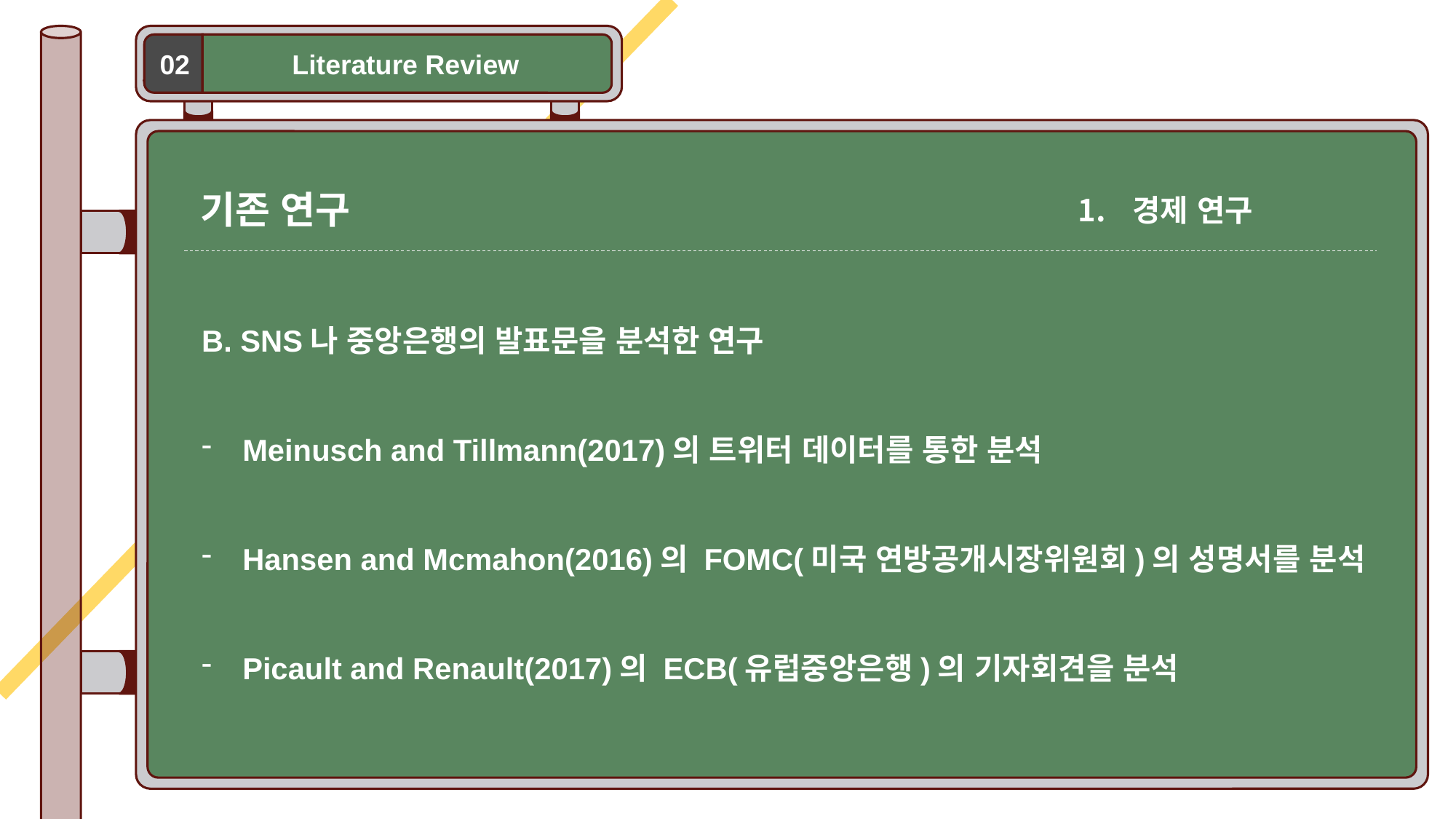

Literature Review

02
기존 연구
경제 연구
B. SNS나 중앙은행의 발표문을 분석한 연구

Meinusch and Tillmann(2017)의 트위터 데이터를 통한 분석

Hansen and Mcmahon(2016)의 FOMC(미국 연방공개시장위원회)의 성명서를 분석

Picault and Renault(2017)의 ECB(유럽중앙은행)의 기자회견을 분석